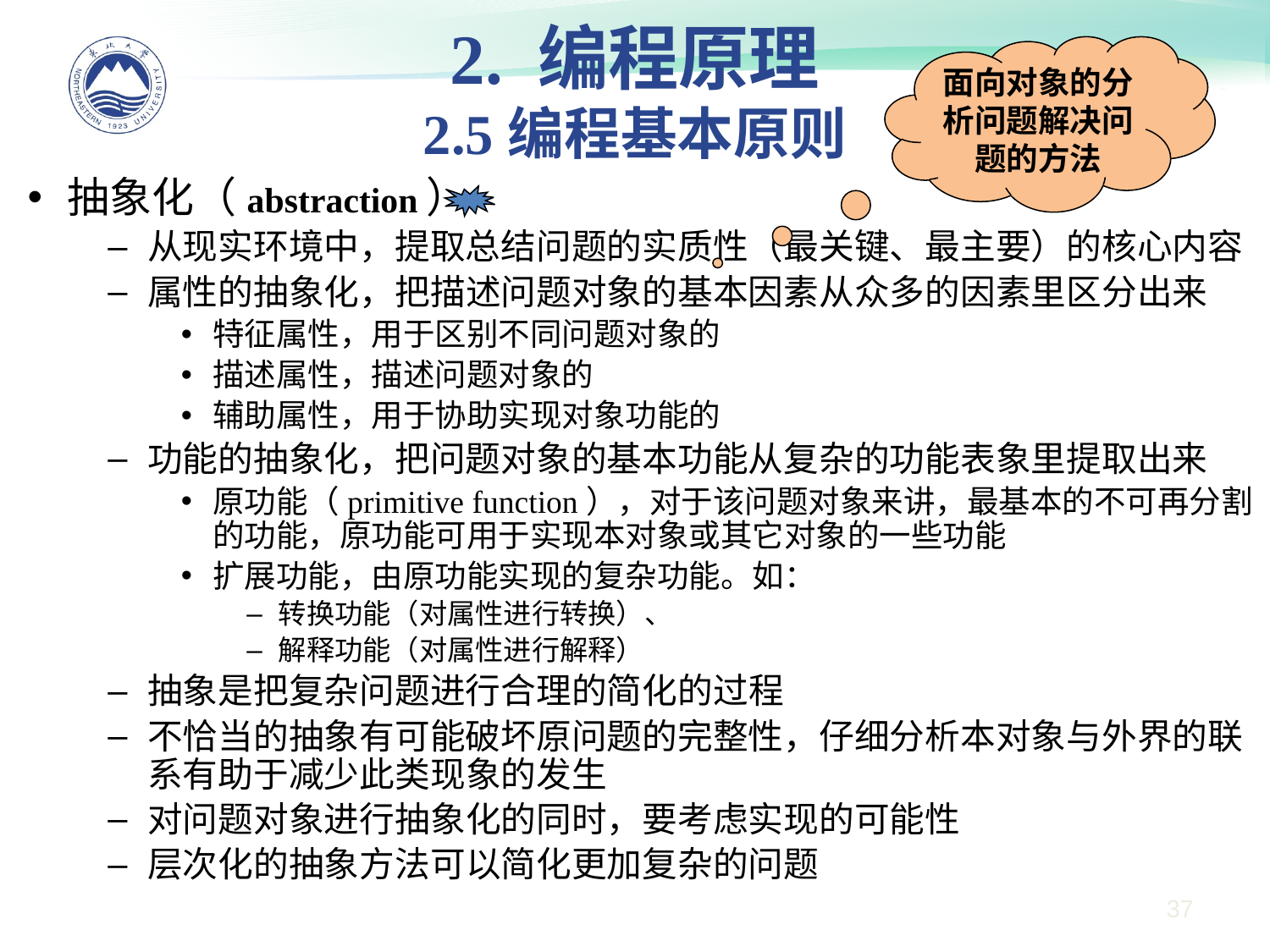

2. 编程原理
2.5编程基本原则
面向对象的分析问题解决问题的方法
抽象化（abstraction）
从现实环境中，提取总结问题的实质性（最关键、最主要）的核心内容
属性的抽象化，把描述问题对象的基本因素从众多的因素里区分出来
特征属性，用于区别不同问题对象的
描述属性，描述问题对象的
辅助属性，用于协助实现对象功能的
功能的抽象化，把问题对象的基本功能从复杂的功能表象里提取出来
原功能（primitive function），对于该问题对象来讲，最基本的不可再分割的功能，原功能可用于实现本对象或其它对象的一些功能
扩展功能，由原功能实现的复杂功能。如：
转换功能（对属性进行转换）、
解释功能（对属性进行解释）
抽象是把复杂问题进行合理的简化的过程
不恰当的抽象有可能破坏原问题的完整性，仔细分析本对象与外界的联系有助于减少此类现象的发生
对问题对象进行抽象化的同时，要考虑实现的可能性
层次化的抽象方法可以简化更加复杂的问题

37